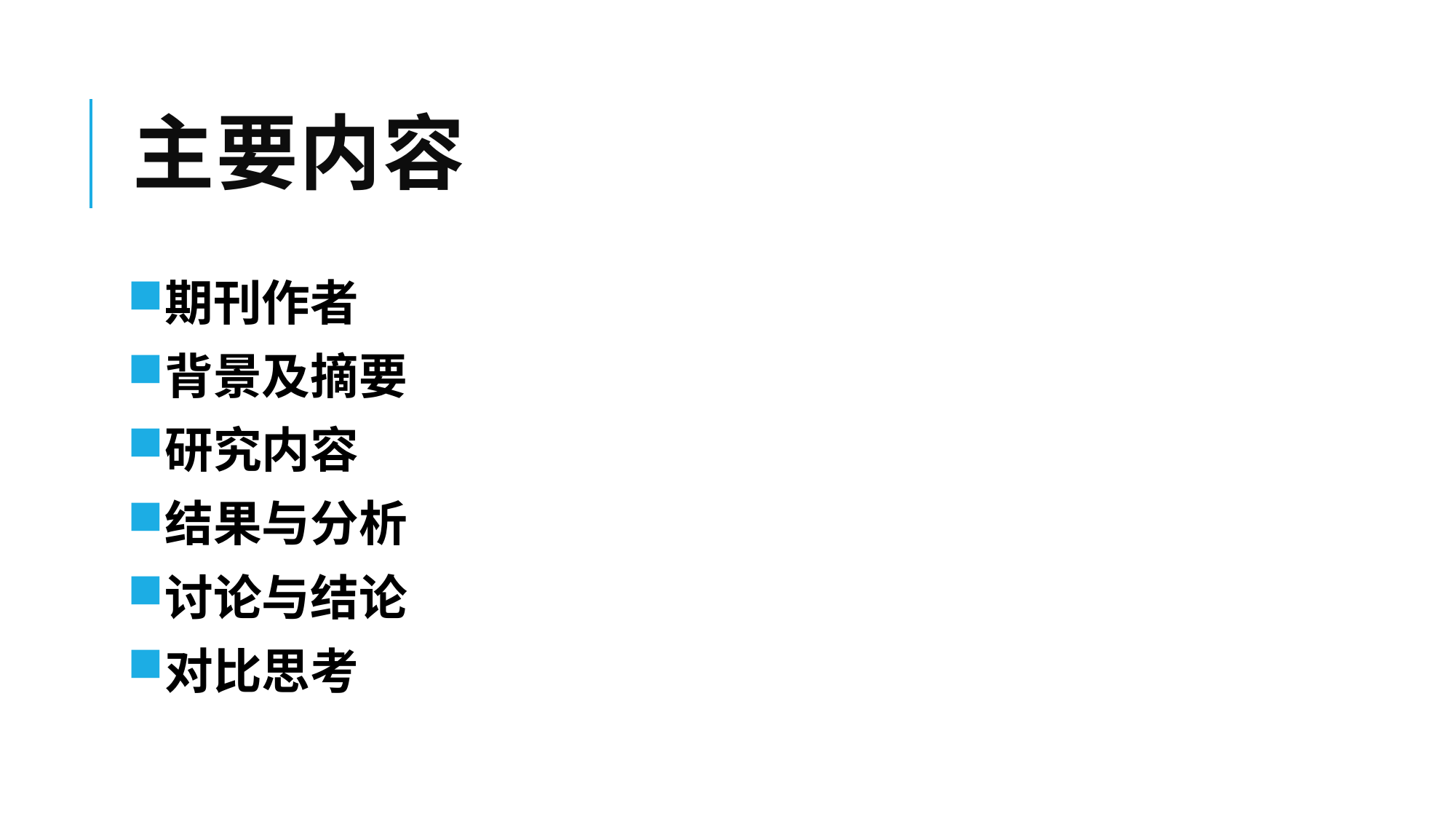

# 主要内容
期刊作者
背景及摘要
研究内容
结果与分析
讨论与结论
对比思考